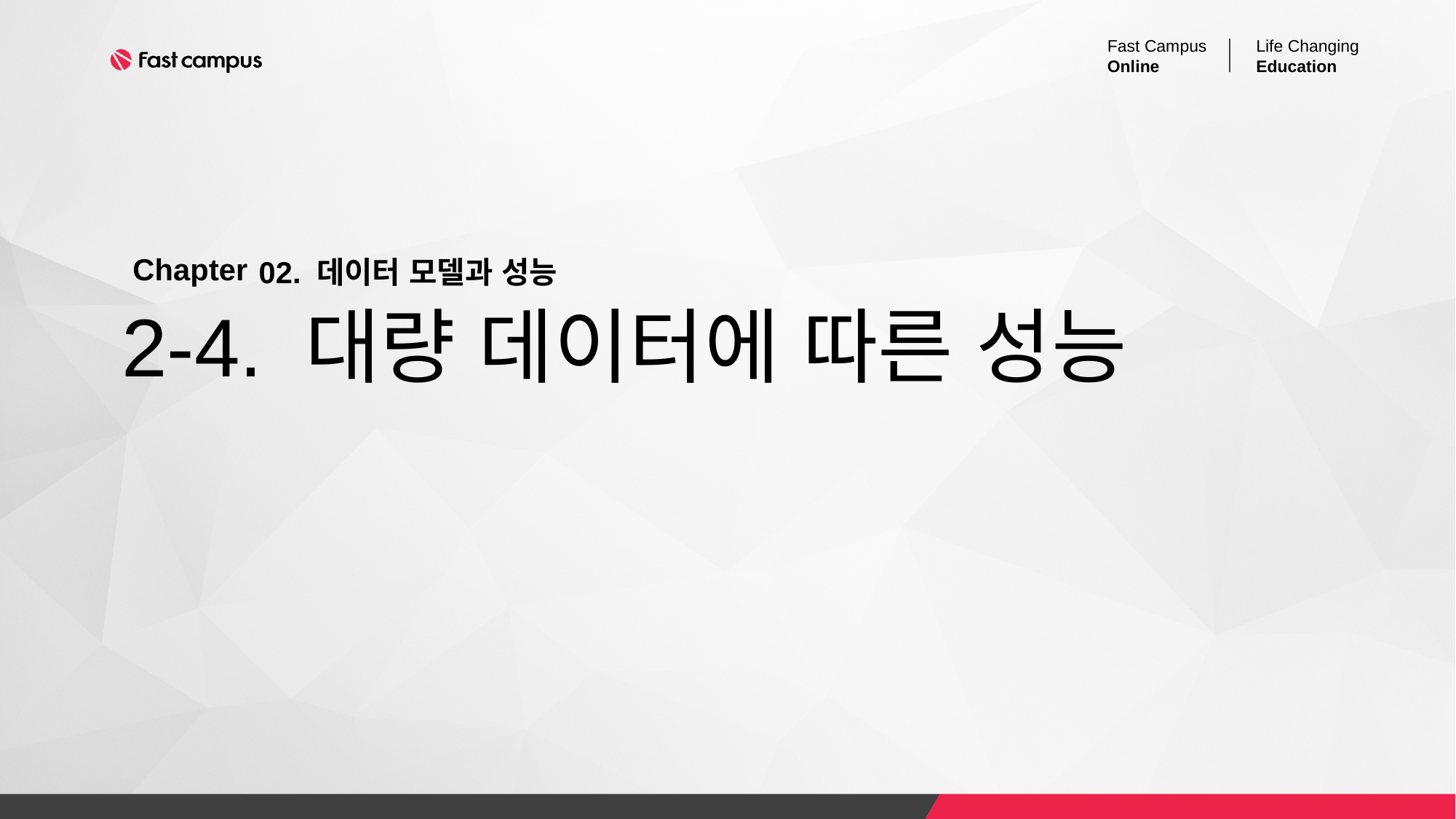

02. 데이터 모델과 성능
# 2-4. 대량 데이터에 따른 성능